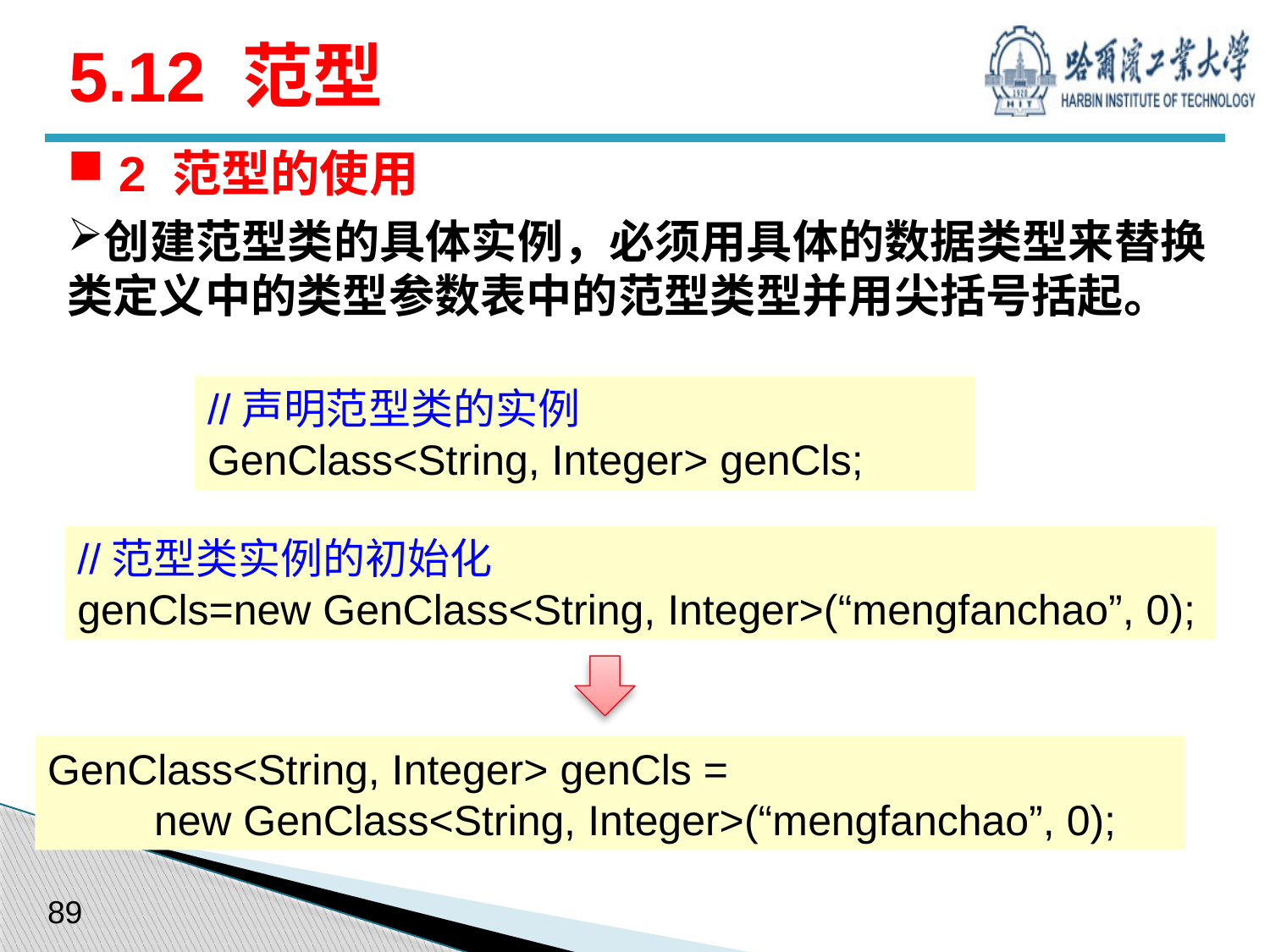

# 5.12 范型
 2 范型的使用
创建范型类的具体实例，必须用具体的数据类型来替换类定义中的类型参数表中的范型类型并用尖括号括起。
//声明范型类的实例
GenClass<String, Integer> genCls;
//范型类实例的初始化
genCls=new GenClass<String, Integer>(“mengfanchao”, 0);

GenClass<String, Integer> genCls =
         new GenClass<String, Integer>(“mengfanchao”, 0);